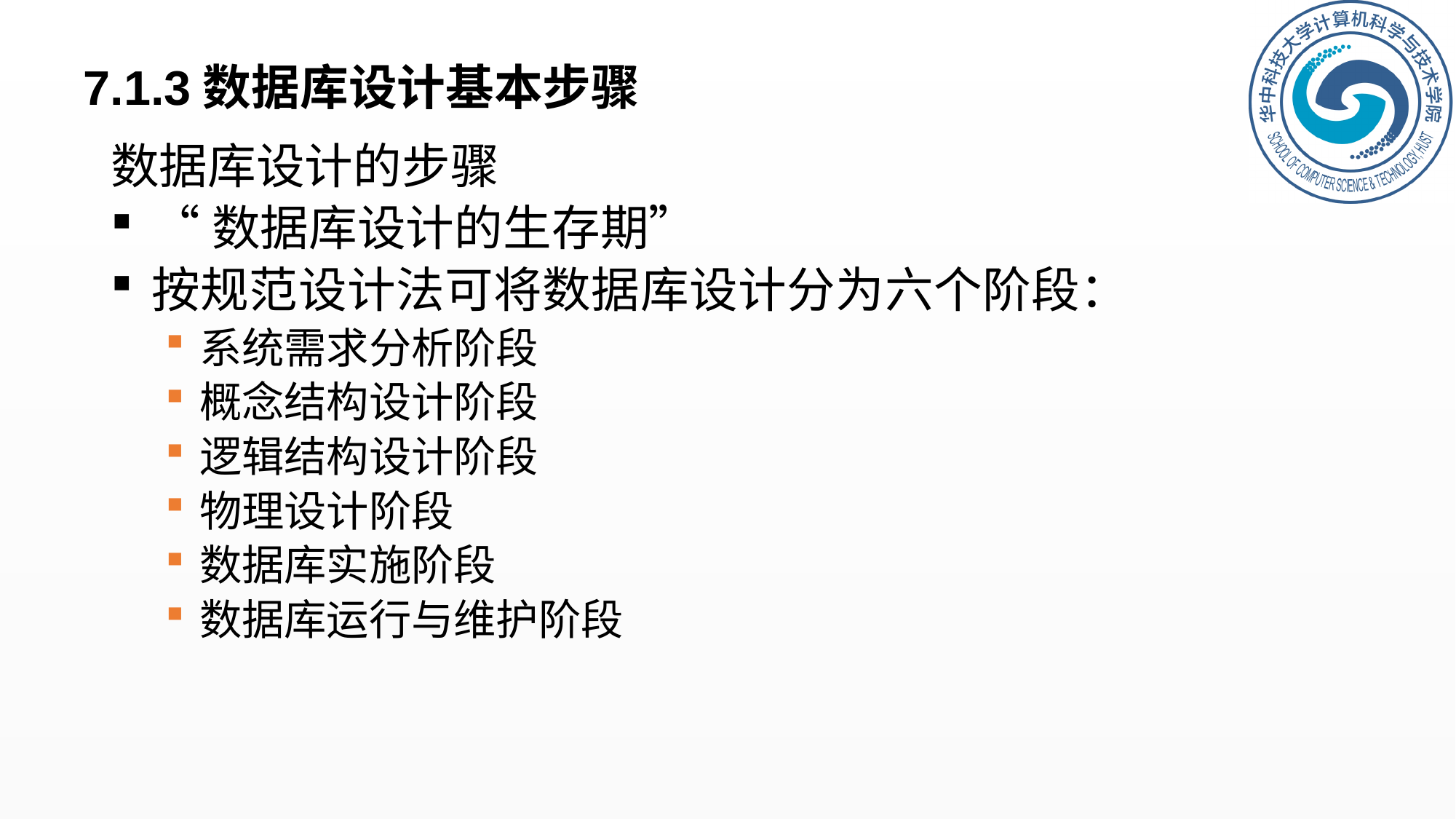

# 7.1.3数据库设计基本步骤
数据库设计的步骤
“数据库设计的生存期”
按规范设计法可将数据库设计分为六个阶段：
系统需求分析阶段
概念结构设计阶段
逻辑结构设计阶段
物理设计阶段
数据库实施阶段
数据库运行与维护阶段